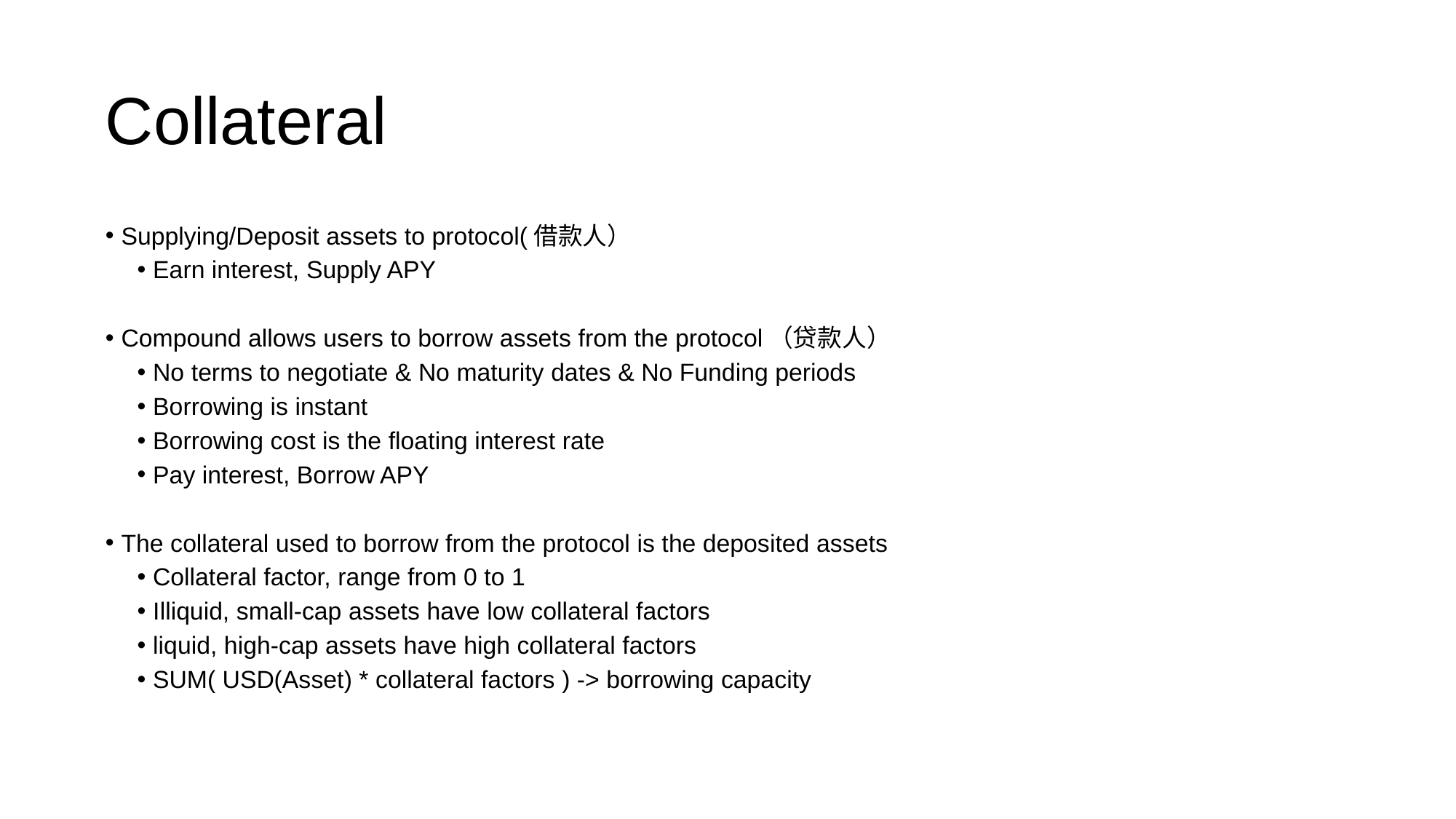

# Collateral
Supplying/Deposit assets to protocol(借款人）
Earn interest, Supply APY

Compound allows users to borrow assets from the protocol（贷款人）
No terms to negotiate & No maturity dates & No Funding periods
Borrowing is instant
Borrowing cost is the floating interest rate
Pay interest, Borrow APY

The collateral used to borrow from the protocol is the deposited assets
Collateral factor, range from 0 to 1
Illiquid, small-cap assets have low collateral factors
liquid, high-cap assets have high collateral factors
SUM( USD(Asset) * collateral factors ) -> borrowing capacity